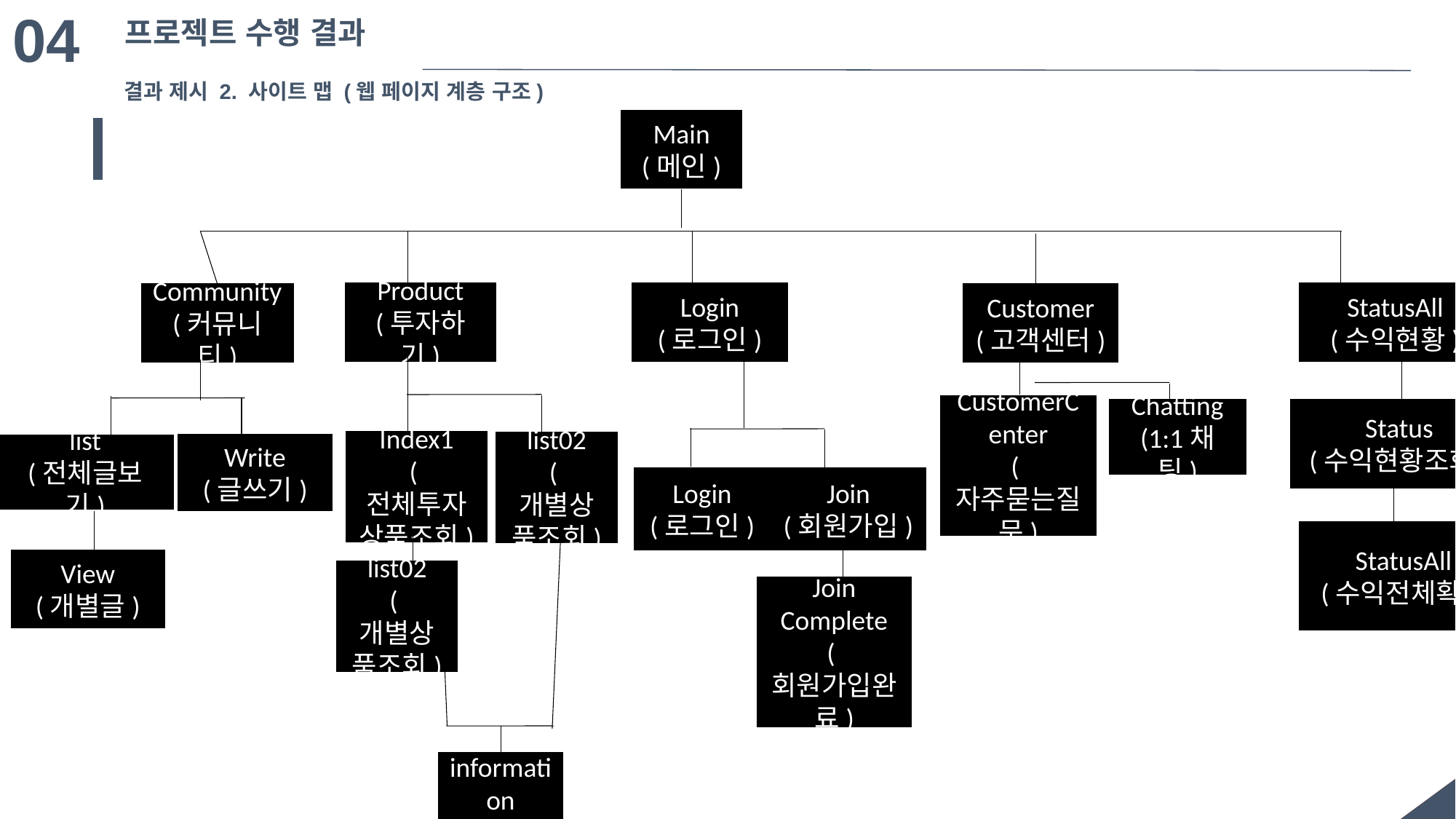

04
프로젝트 수행 결과
결과 제시 2. 사이트 맵 (웹 페이지 계층 구조)
Main
(메인)

Product
(투자하기)
Login
(로그인)
StatusAll
(수익현황)
Community
(커뮤니티)
Customer
(고객센터)
CustomerCenter
(자주묻는질문)
Chatting
(1:1채팅)
Status
(수익현황조회)
Index1
(전체투자상품조회)
list02
(개별상품조회)
Write
(글쓰기)
list
(전체글보기)
Login
(로그인)
Join
(회원가입)
StatusAll
(수익전체확인
View
(개별글)
list02
(개별상품조회)
Join
Complete
(회원가입완료)
information
(해당상품소개)
invest
(투자하기)
Index5
(투자완료화면)